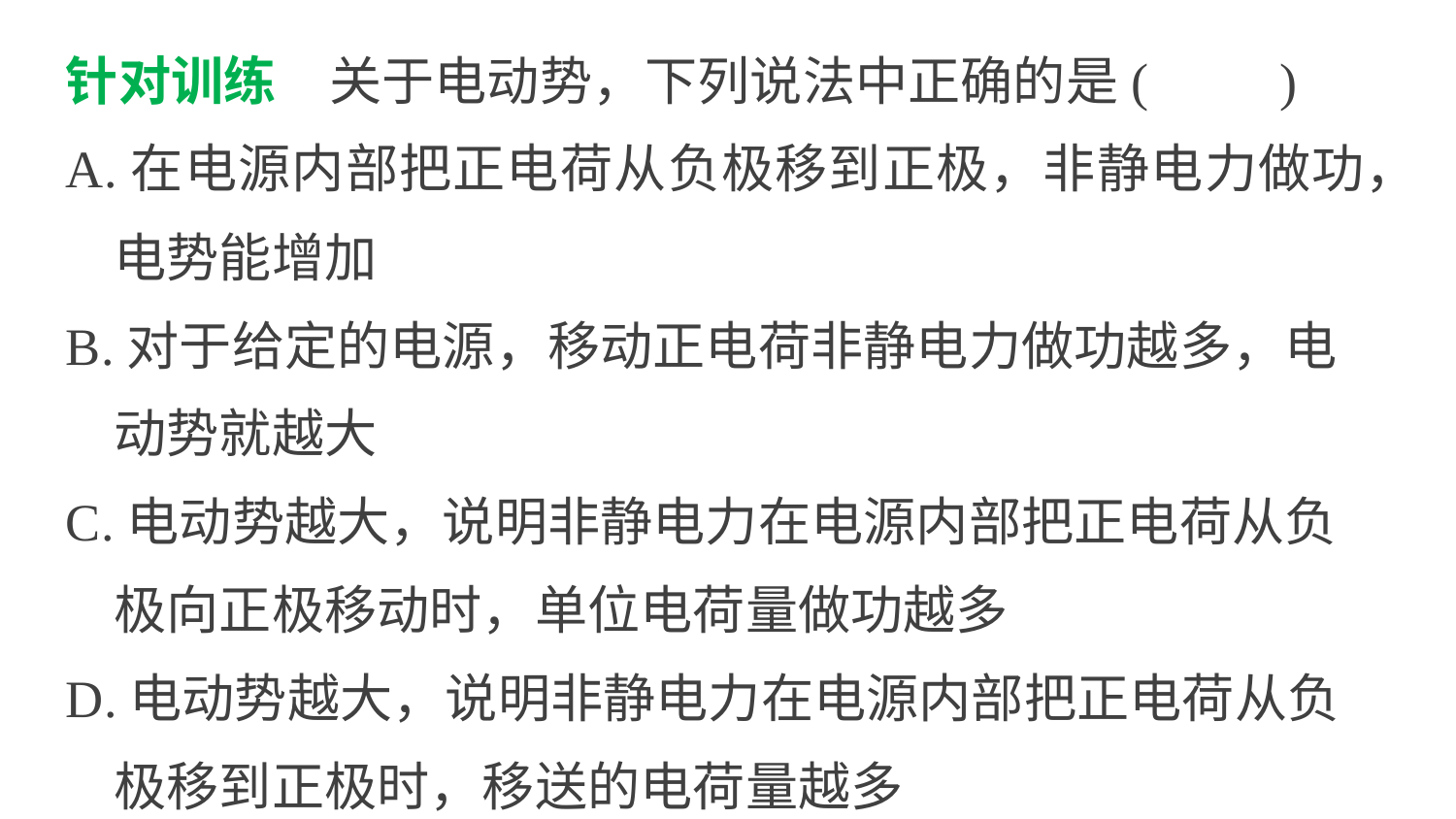

针对训练　关于电动势，下列说法中正确的是(　　)
A.在电源内部把正电荷从负极移到正极，非静电力做功，
   电势能增加
B.对于给定的电源，移动正电荷非静电力做功越多，电
   动势就越大
C.电动势越大，说明非静电力在电源内部把正电荷从负
   极向正极移动时，单位电荷量做功越多
D.电动势越大，说明非静电力在电源内部把正电荷从负
   极移到正极时，移送的电荷量越多